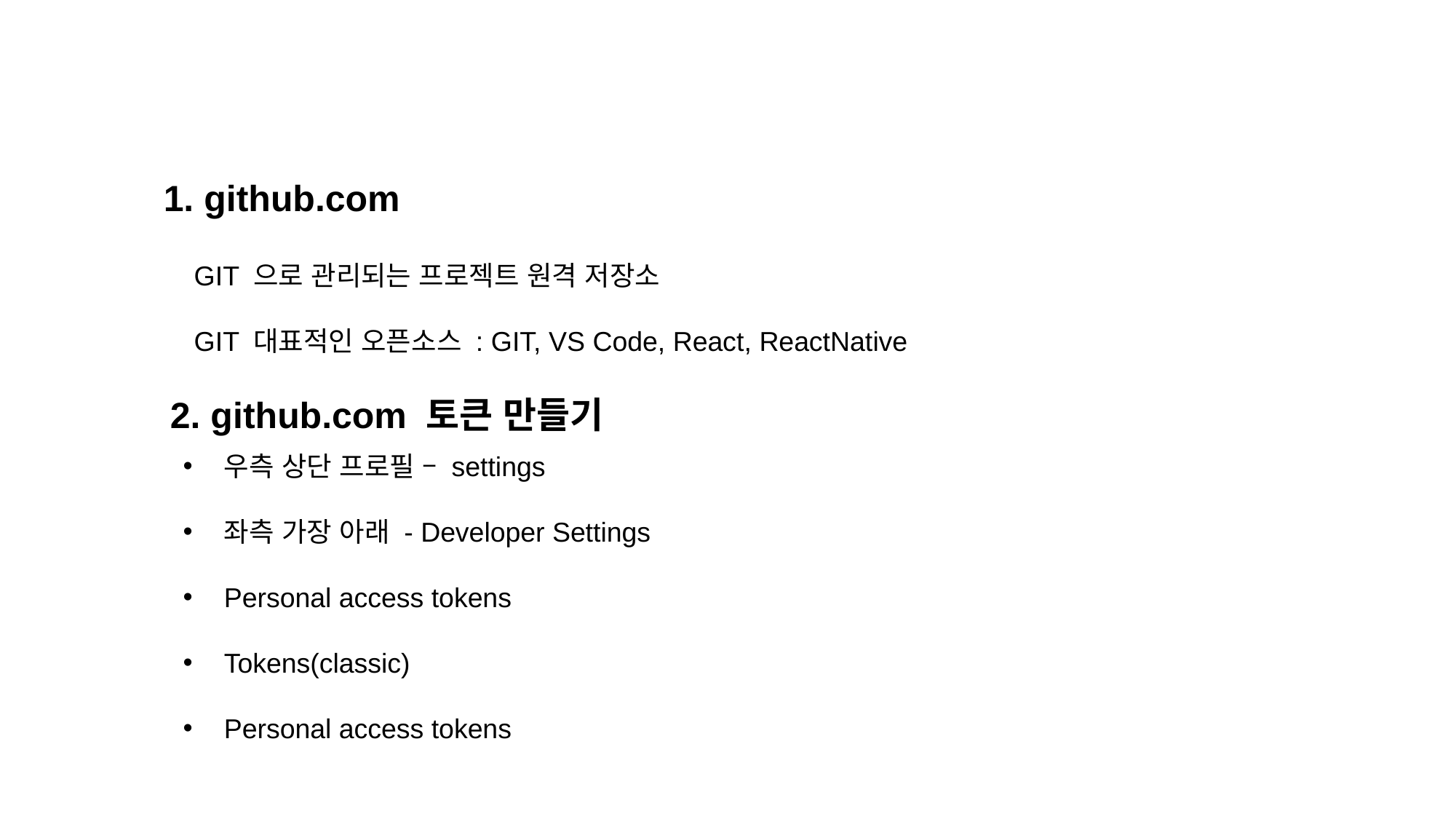

1. github.com
GIT 으로 관리되는 프로젝트 원격 저장소

GIT 대표적인 오픈소스 : GIT, VS Code, React, ReactNative
2. github.com 토큰 만들기
우측 상단 프로필 – settings

좌측 가장 아래 - Developer Settings

Personal access tokens

Tokens(classic)

Personal access tokens